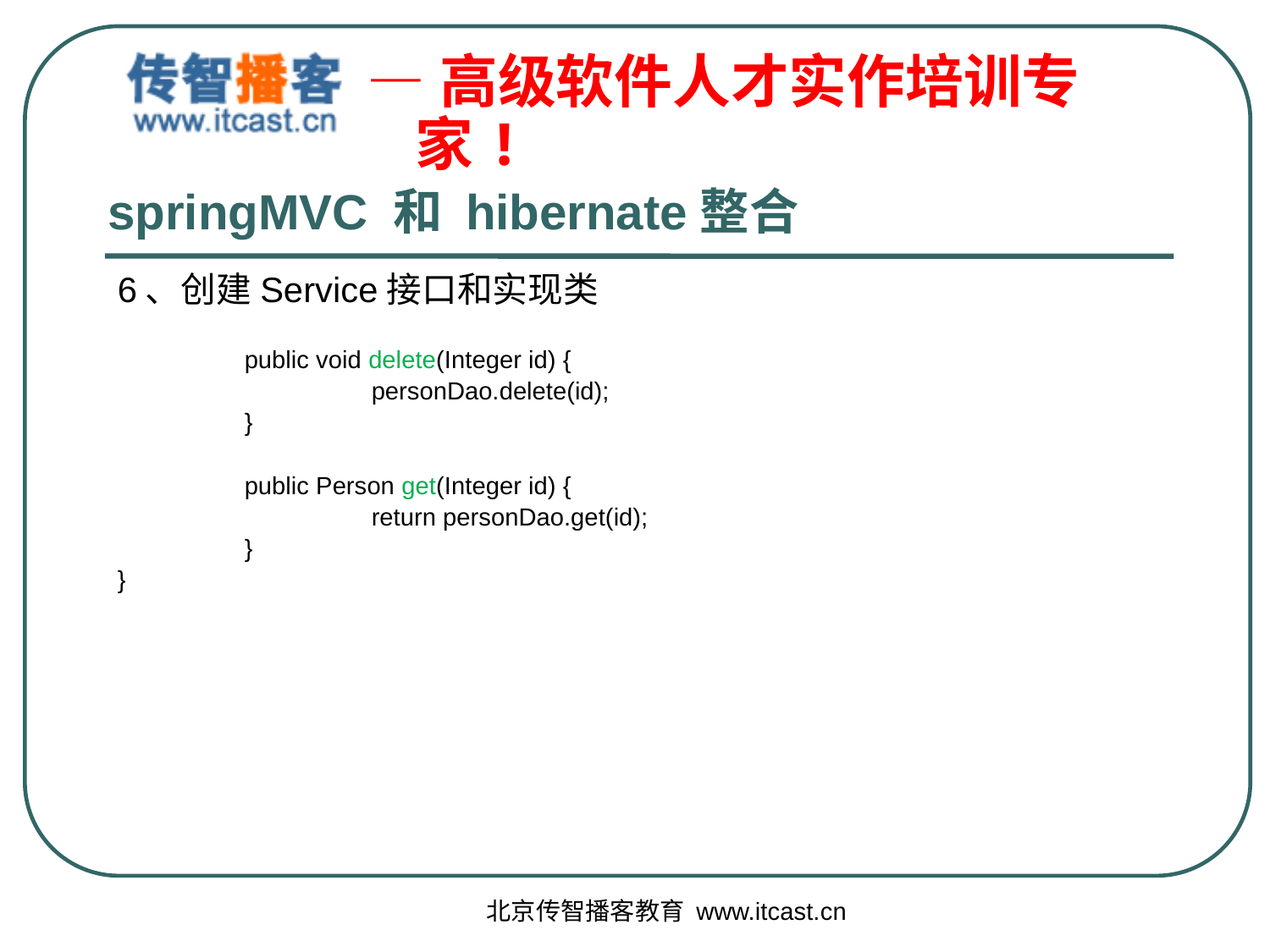

# springMVC 和 hibernate整合
6、创建Service接口和实现类

	public void delete(Integer id) {
		personDao.delete(id);
	}

	public Person get(Integer id) {
		return personDao.get(id);
	}
}
北京传智播客教育 www.itcast.cn